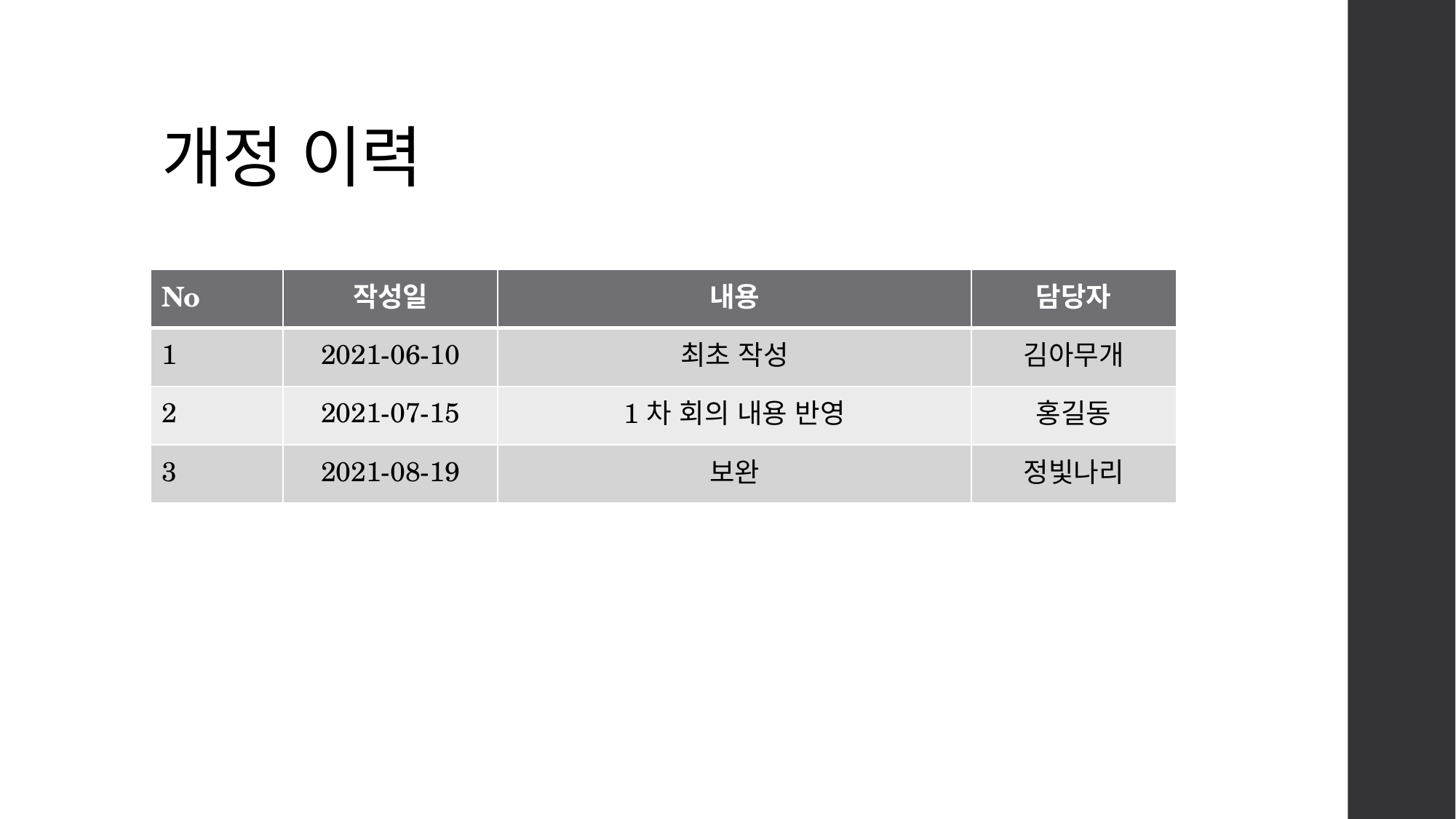

# 개정 이력
| No | 작성일 | 내용 | 담당자 |
| --- | --- | --- | --- |
| 1 | 2021-06-10 | 최초 작성 | 김아무개 |
| 2 | 2021-07-15 | 1차 회의 내용 반영 | 홍길동 |
| 3 | 2021-08-19 | 보완 | 정빛나리 |